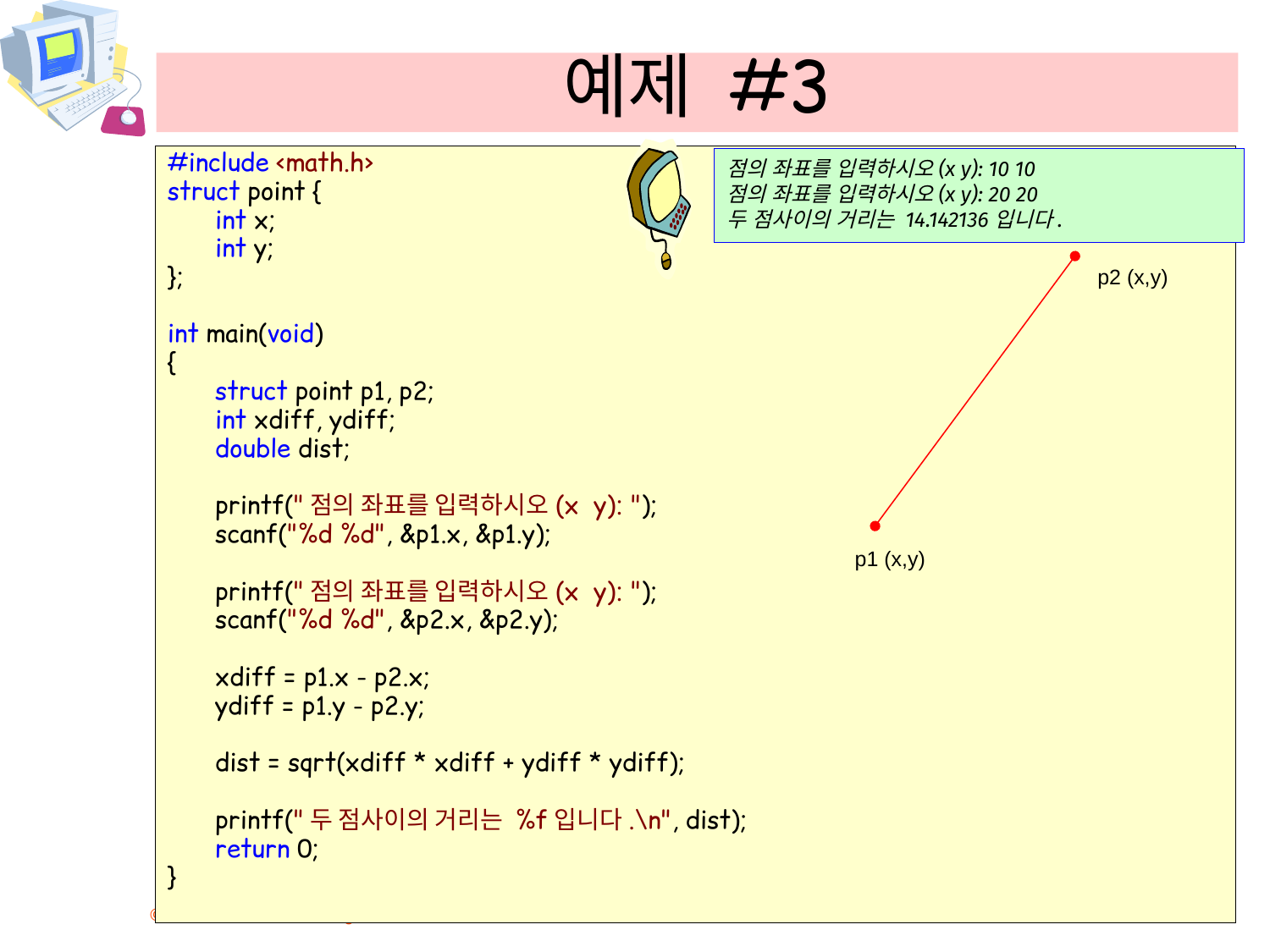

# 예제 #3

#include <math.h>
struct point {
	int x;
	int y;
};

int main(void)
{
	struct point p1, p2;
	int xdiff, ydiff;
	double dist;

	printf("점의 좌표를 입력하시오(x  y): ");
	scanf("%d %d", &p1.x, &p1.y);

	printf("점의 좌표를 입력하시오(x  y): ");
	scanf("%d %d", &p2.x, &p2.y);

	xdiff = p1.x - p2.x;
	ydiff = p1.y - p2.y;

	dist = sqrt(xdiff * xdiff + ydiff * ydiff);

	printf("두 점사이의 거리는 %f입니다.\n", dist);
	return 0;
}
점의 좌표를 입력하시오(x y): 10 10
점의 좌표를 입력하시오(x y): 20 20
두 점사이의 거리는 14.142136입니다.

p2 (x,y)
p1 (x,y)